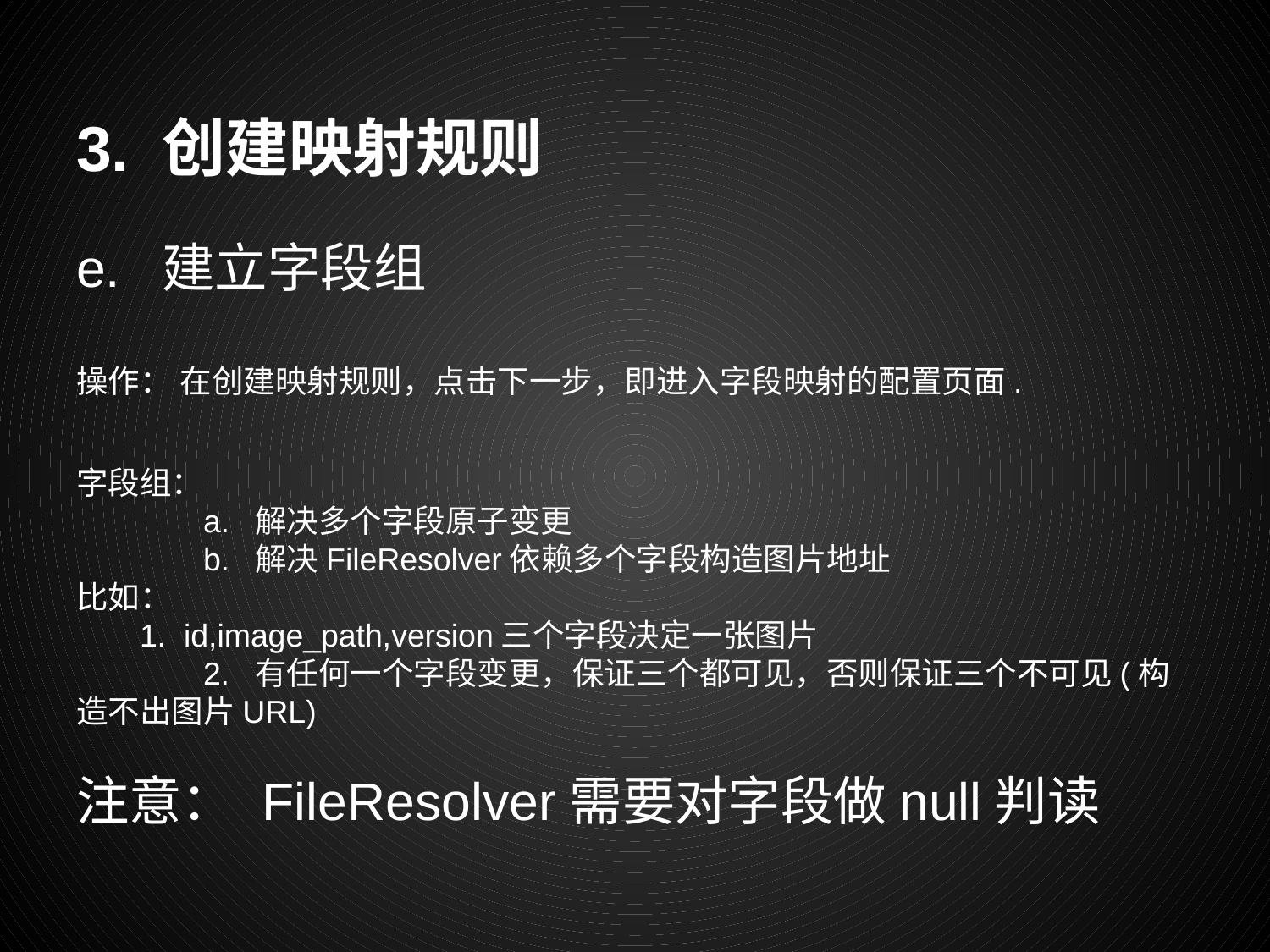

# 3. 创建映射规则
e.  建立字段组

操作： 在创建映射规则，点击下一步，即进入字段映射的配置页面.

字段组：
	a.  解决多个字段原子变更
	b.  解决FileResolver依赖多个字段构造图片地址
比如：
1.  id,image_path,version三个字段决定一张图片
	2.  有任何一个字段变更，保证三个都可见，否则保证三个不可见(构造不出图片URL)

注意： FileResolver需要对字段做null判读